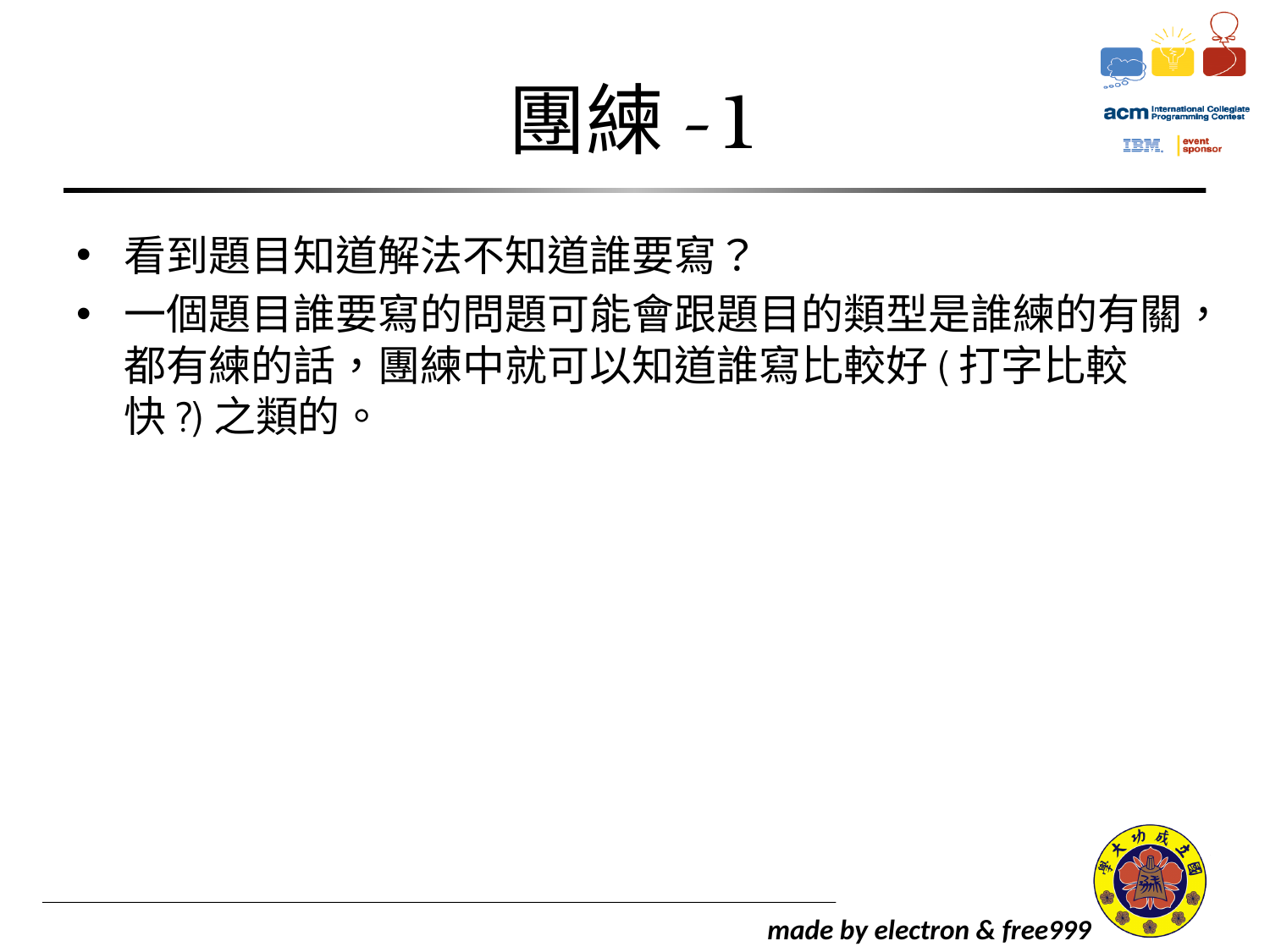

# 團練-1
看到題目知道解法不知道誰要寫？
一個題目誰要寫的問題可能會跟題目的類型是誰練的有關，都有練的話，團練中就可以知道誰寫比較好(打字比較快?)之類的。